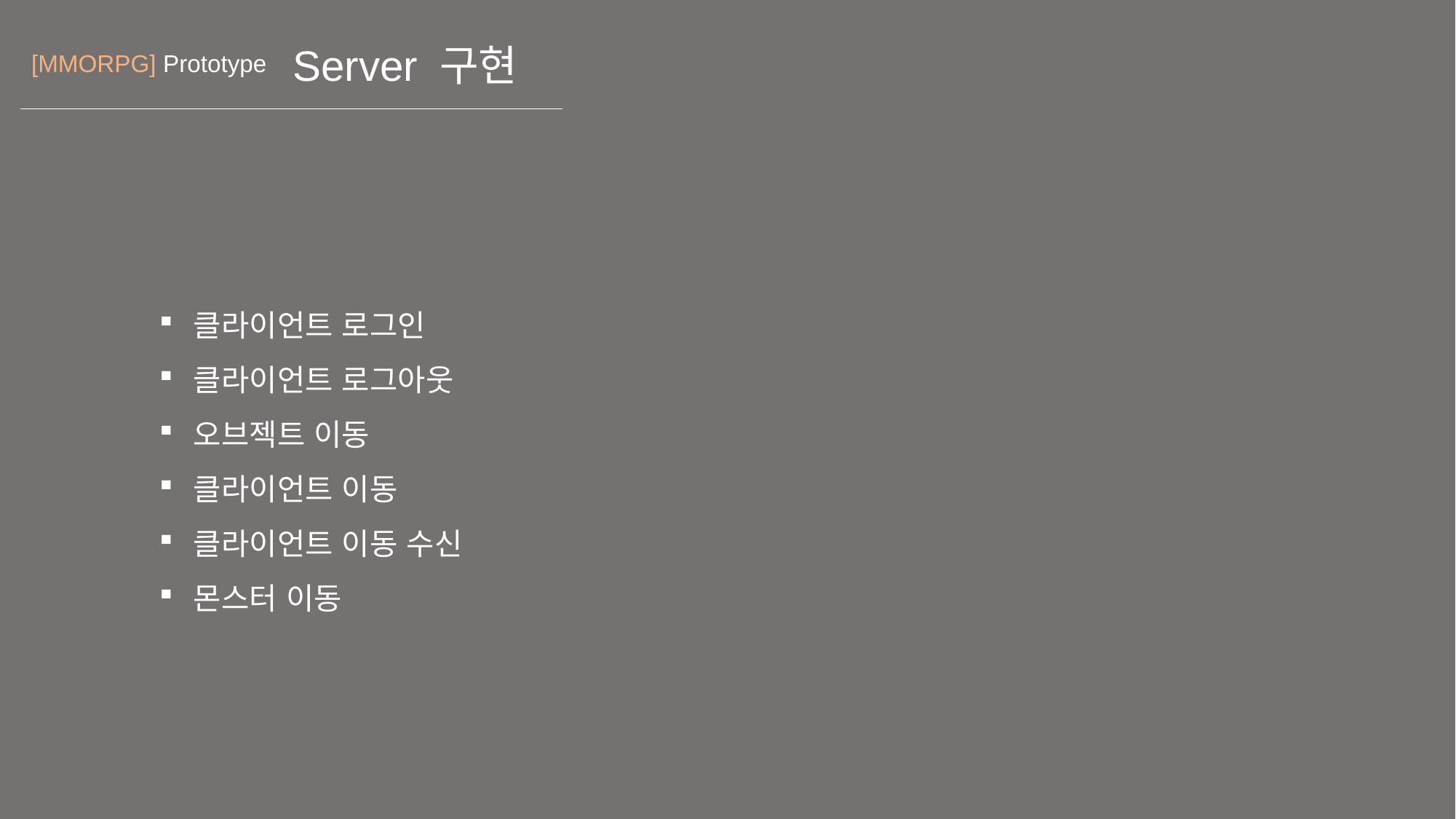

# Server 구현
[MMORPG] Prototype
클라이언트 로그인
클라이언트 로그아웃
오브젝트 이동
클라이언트 이동
클라이언트 이동 수신
몬스터 이동